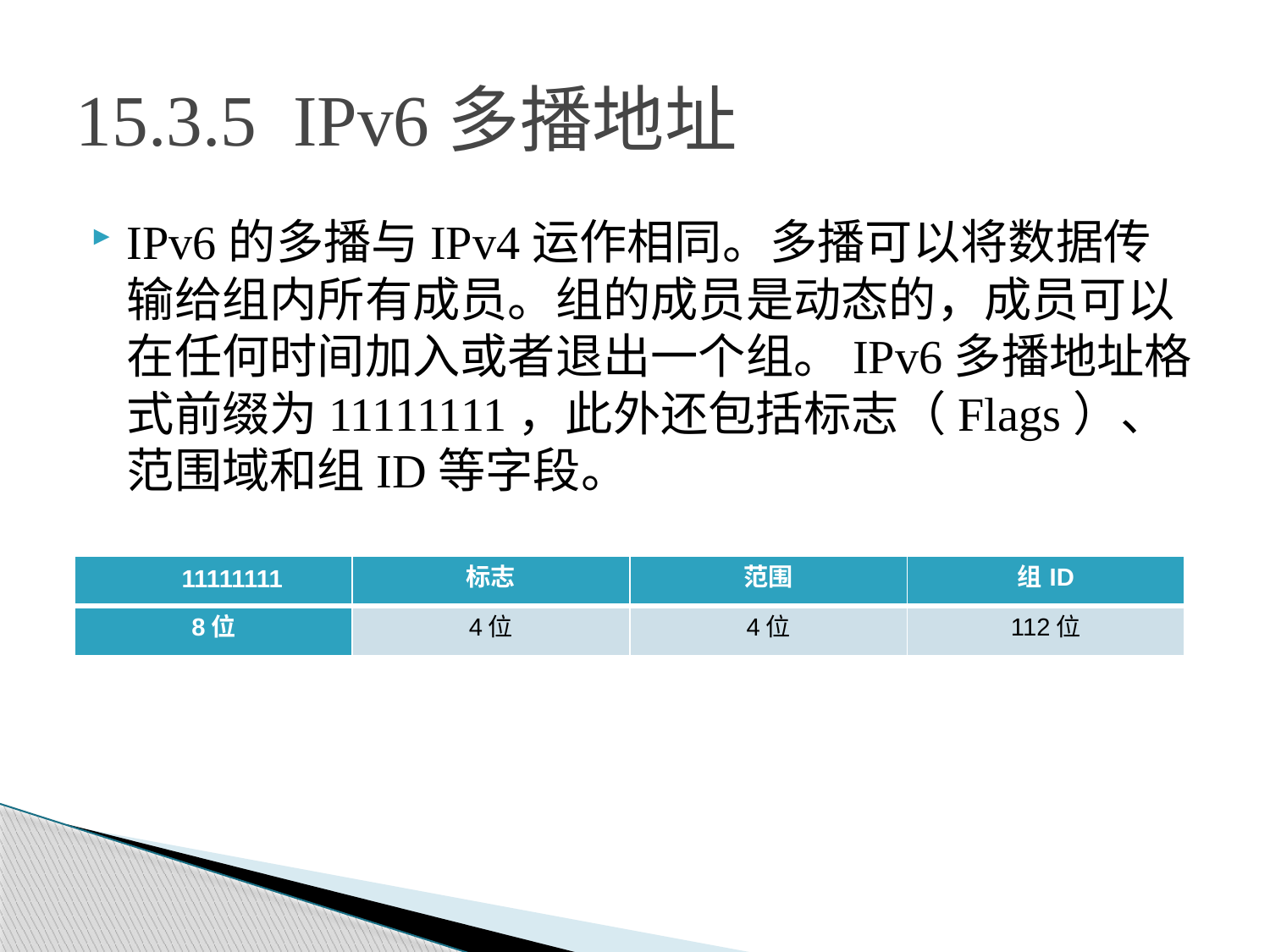

# 15.3.5  IPv6多播地址
IPv6的多播与IPv4运作相同。多播可以将数据传输给组内所有成员。组的成员是动态的，成员可以在任何时间加入或者退出一个组。IPv6多播地址格式前缀为11111111，此外还包括标志（Flags）、范围域和组ID等字段。
| 11111111 | 标志 | 范围 | 组ID |
| --- | --- | --- | --- |
| 8位 | 4位 | 4位 | 112位 |